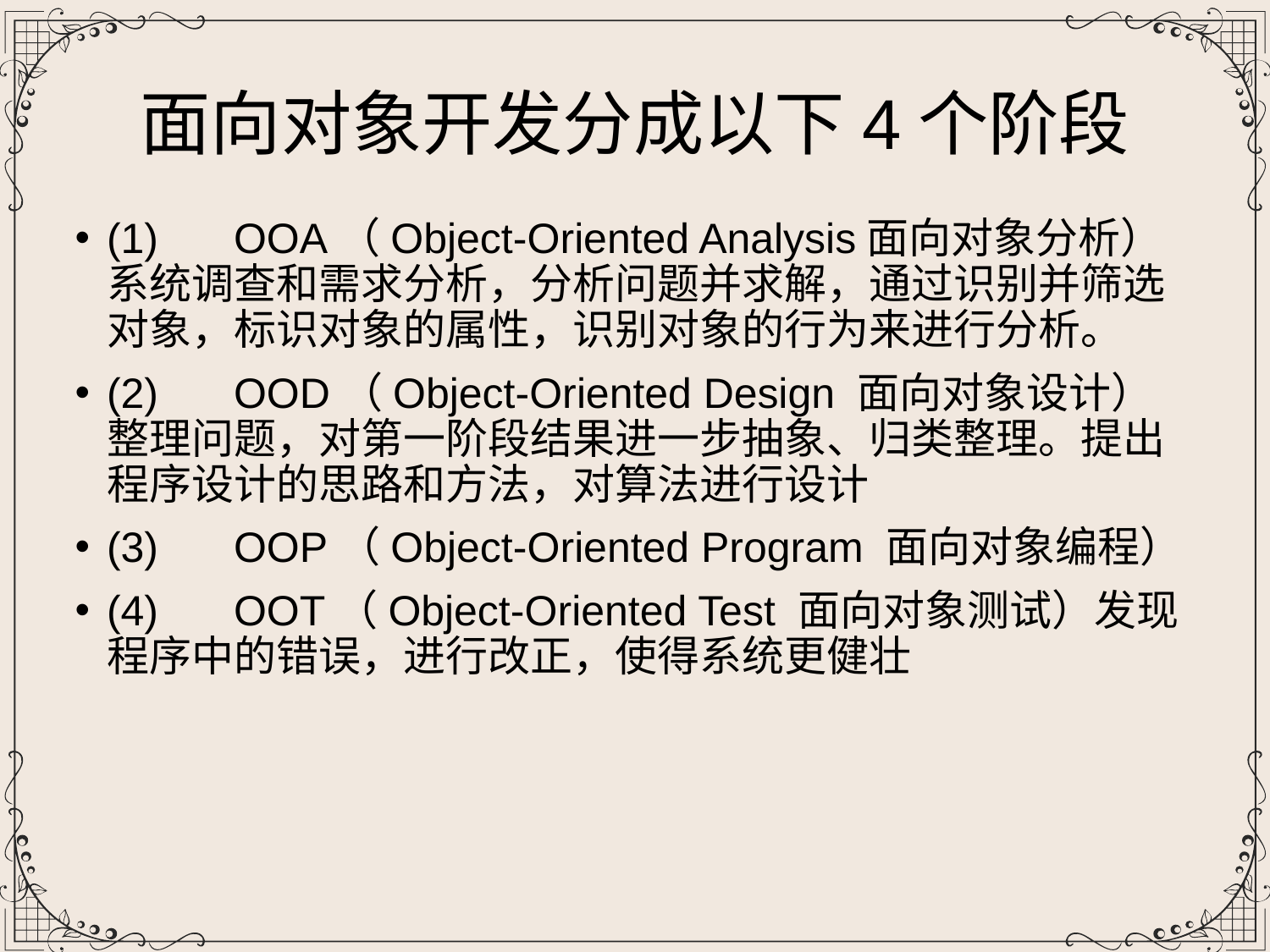

面向对象开发分成以下4个阶段
(1)	OOA（Object-Oriented Analysis面向对象分析）系统调查和需求分析，分析问题并求解，通过识别并筛选对象，标识对象的属性，识别对象的行为来进行分析。
(2)	OOD（Object-Oriented Design 面向对象设计）整理问题，对第一阶段结果进一步抽象、归类整理。提出程序设计的思路和方法，对算法进行设计
(3)	OOP（Object-Oriented Program 面向对象编程）
(4)	OOT（Object-Oriented Test 面向对象测试）发现程序中的错误，进行改正，使得系统更健壮